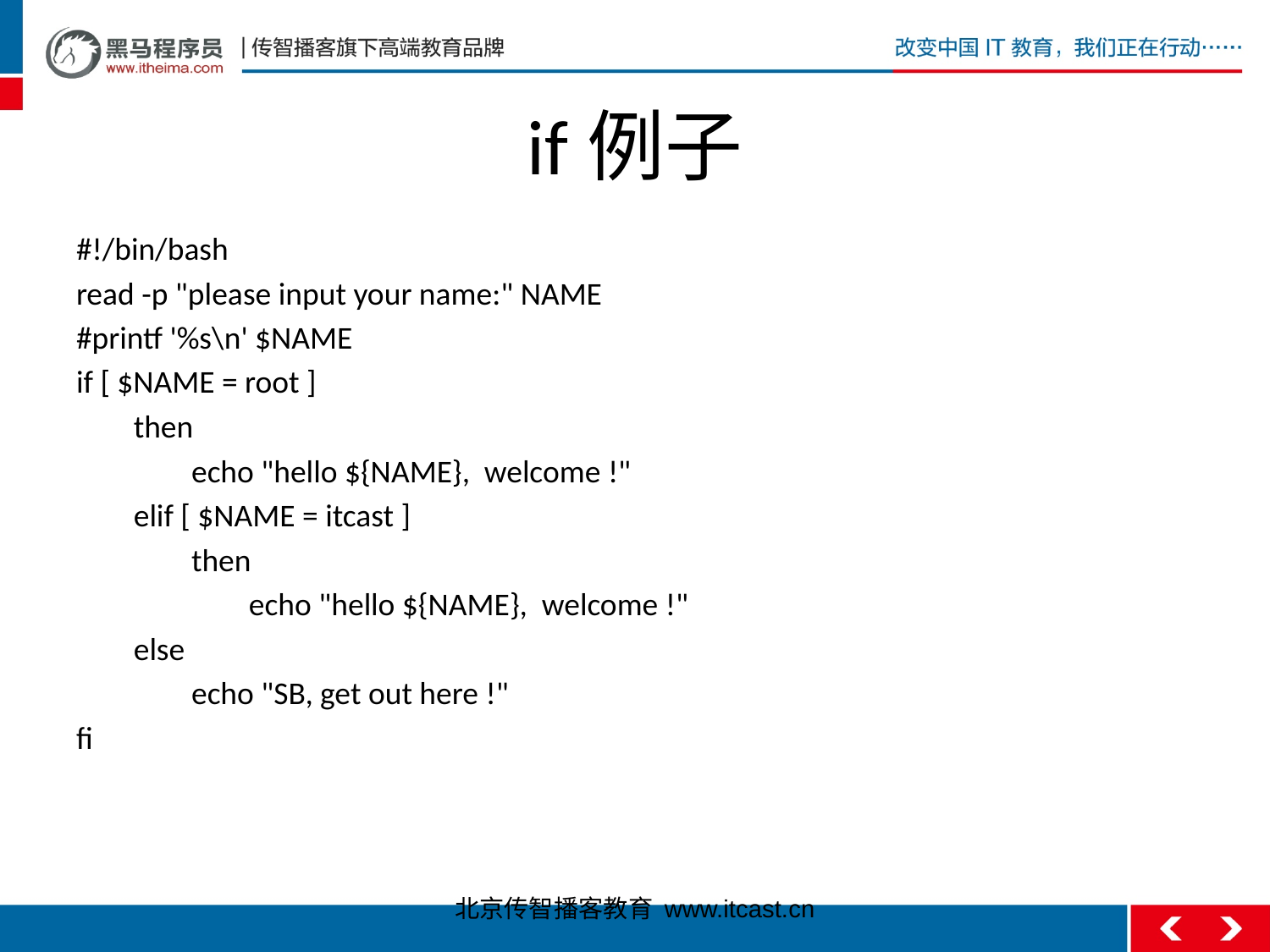

# if例子
#!/bin/bash
read -p "please input your name:" NAME
#printf '%s\n' $NAME
if [ $NAME = root ]
        then
                echo "hello ${NAME},  welcome !"
        elif [ $NAME = itcast ]
                then
                        echo "hello ${NAME},  welcome !"
        else
                echo "SB, get out here !"
fi
北京传智播客教育 www.itcast.cn